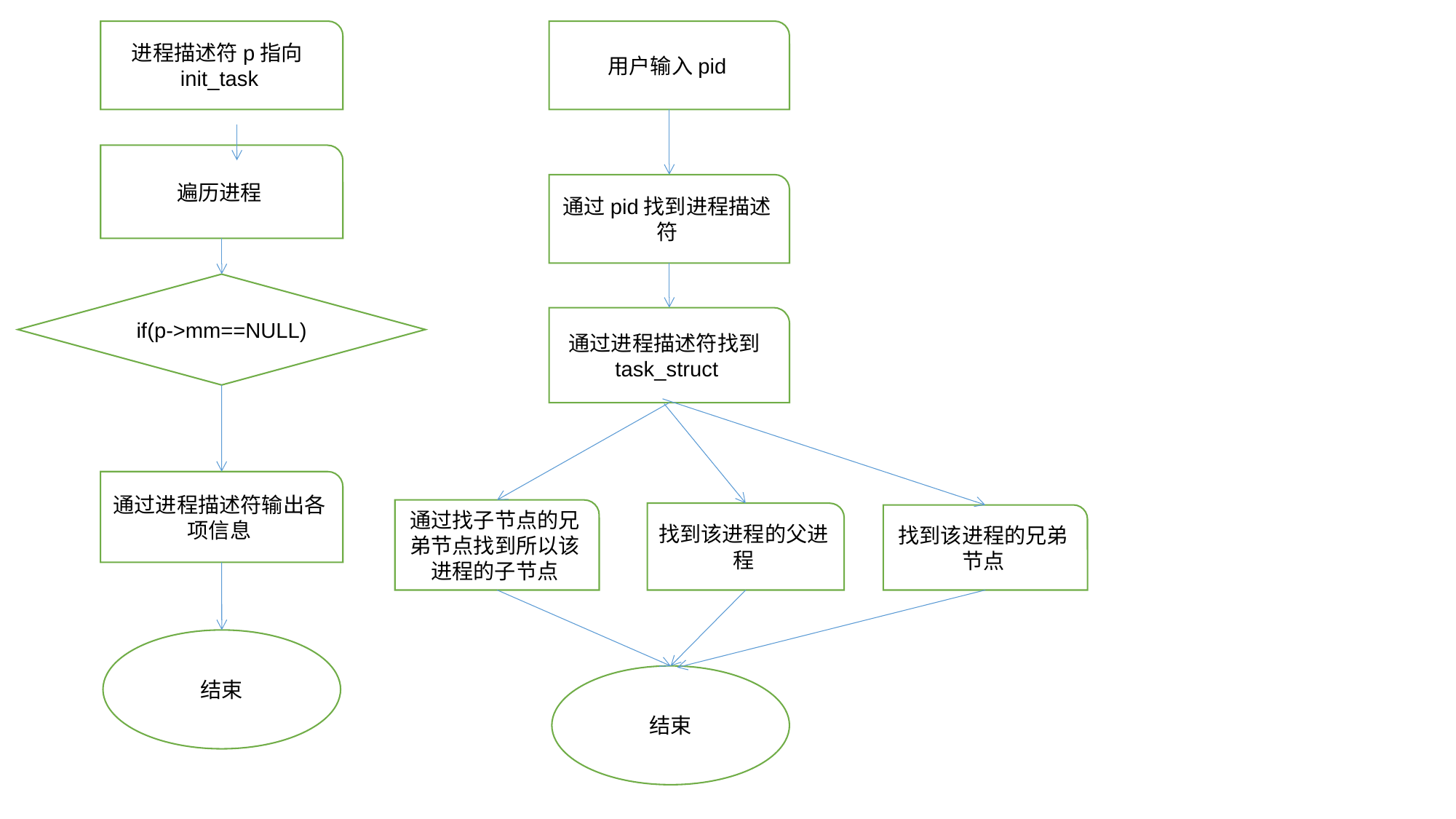

进程描述符p指向init_task
用户输入pid
遍历进程
通过pid找到进程描述符
if(p->mm==NULL)
通过进程描述符找到task_struct
通过进程描述符输出各项信息
通过找子节点的兄弟节点找到所以该进程的子节点
找到该进程的父进程
找到该进程的兄弟节点
结束
结束